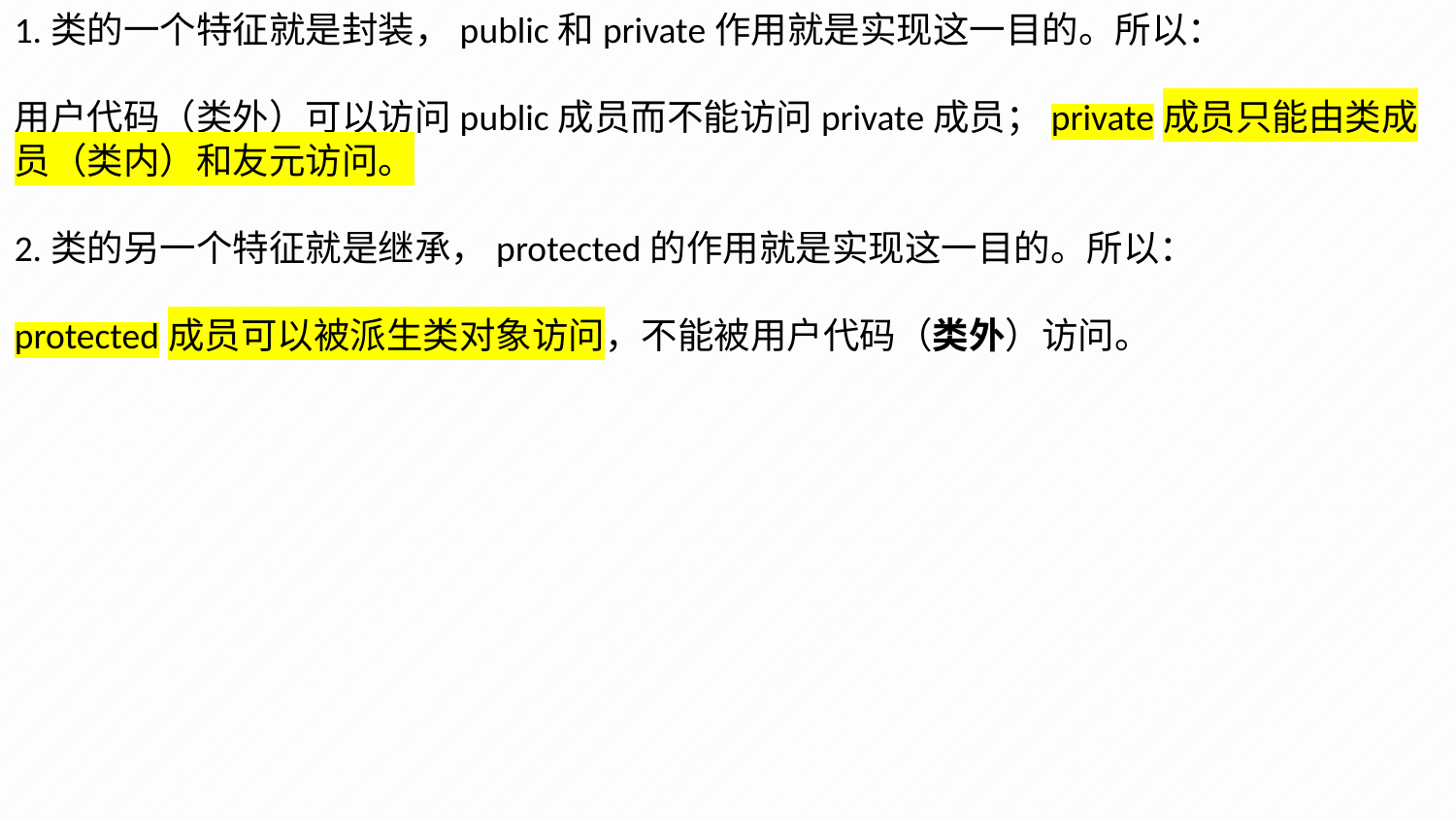

1.类的一个特征就是封装，public和private作用就是实现这一目的。所以：

用户代码（类外）可以访问public成员而不能访问private成员；private成员只能由类成员（类内）和友元访问。

2.类的另一个特征就是继承，protected的作用就是实现这一目的。所以：

protected成员可以被派生类对象访问，不能被用户代码（类外）访问。